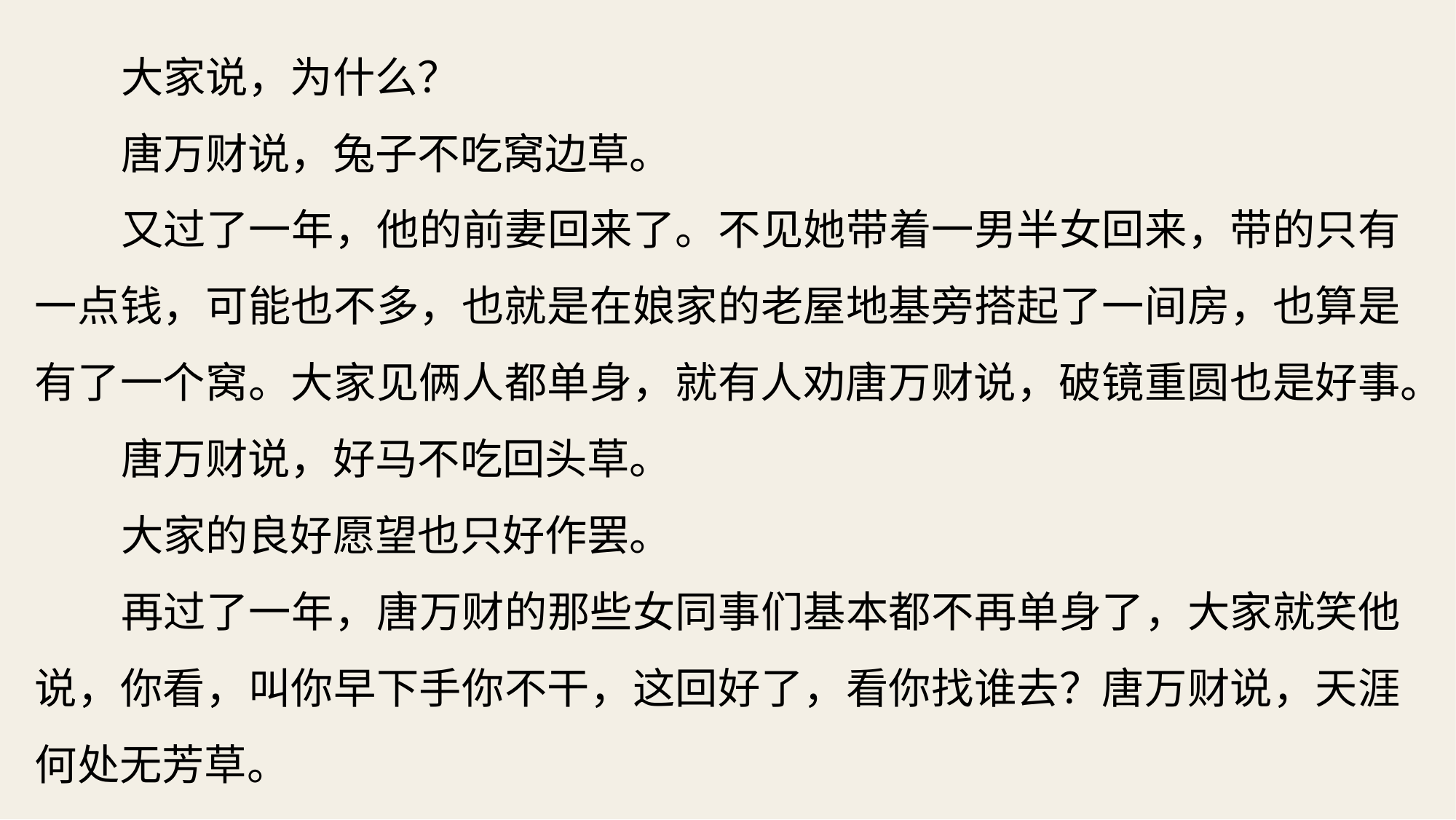

大家说，为什么？
唐万财说，兔子不吃窝边草。
又过了一年，他的前妻回来了。不见她带着一男半女回来，带的只有一点钱，可能也不多，也就是在娘家的老屋地基旁搭起了一间房，也算是有了一个窝。大家见俩人都单身，就有人劝唐万财说，破镜重圆也是好事。
唐万财说，好马不吃回头草。
大家的良好愿望也只好作罢。
再过了一年，唐万财的那些女同事们基本都不再单身了，大家就笑他说，你看，叫你早下手你不干，这回好了，看你找谁去？唐万财说，天涯何处无芳草。